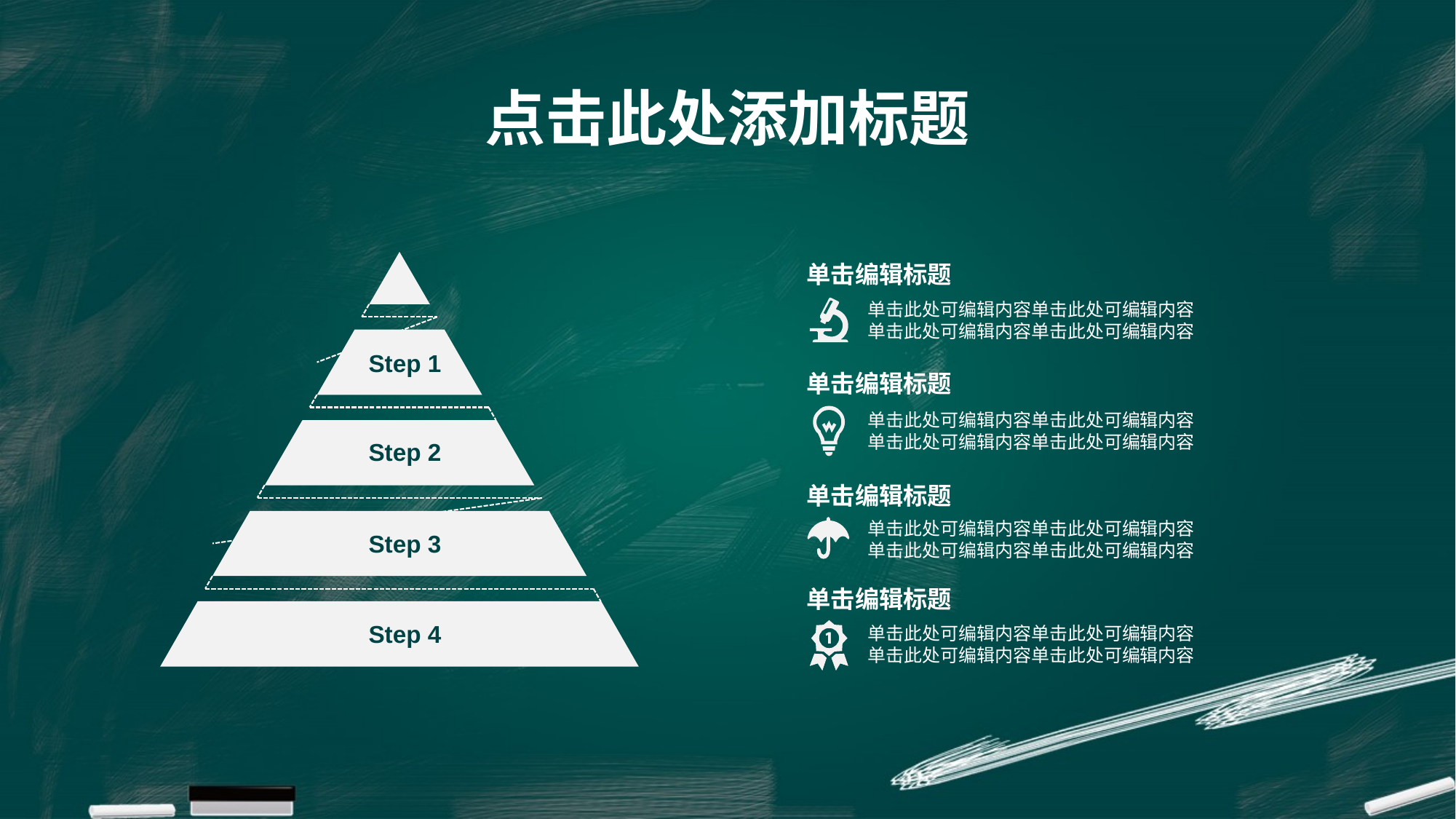

点击此处添加标题

单击编辑标题
单击此处可编辑内容单击此处可编辑内容
单击此处可编辑内容单击此处可编辑内容

Step 1
单击编辑标题
单击此处可编辑内容单击此处可编辑内容
单击此处可编辑内容单击此处可编辑内容

Step 2
单击编辑标题

Step 3
单击此处可编辑内容单击此处可编辑内容
单击此处可编辑内容单击此处可编辑内容

单击编辑标题

Step 4
单击此处可编辑内容单击此处可编辑内容
单击此处可编辑内容单击此处可编辑内容